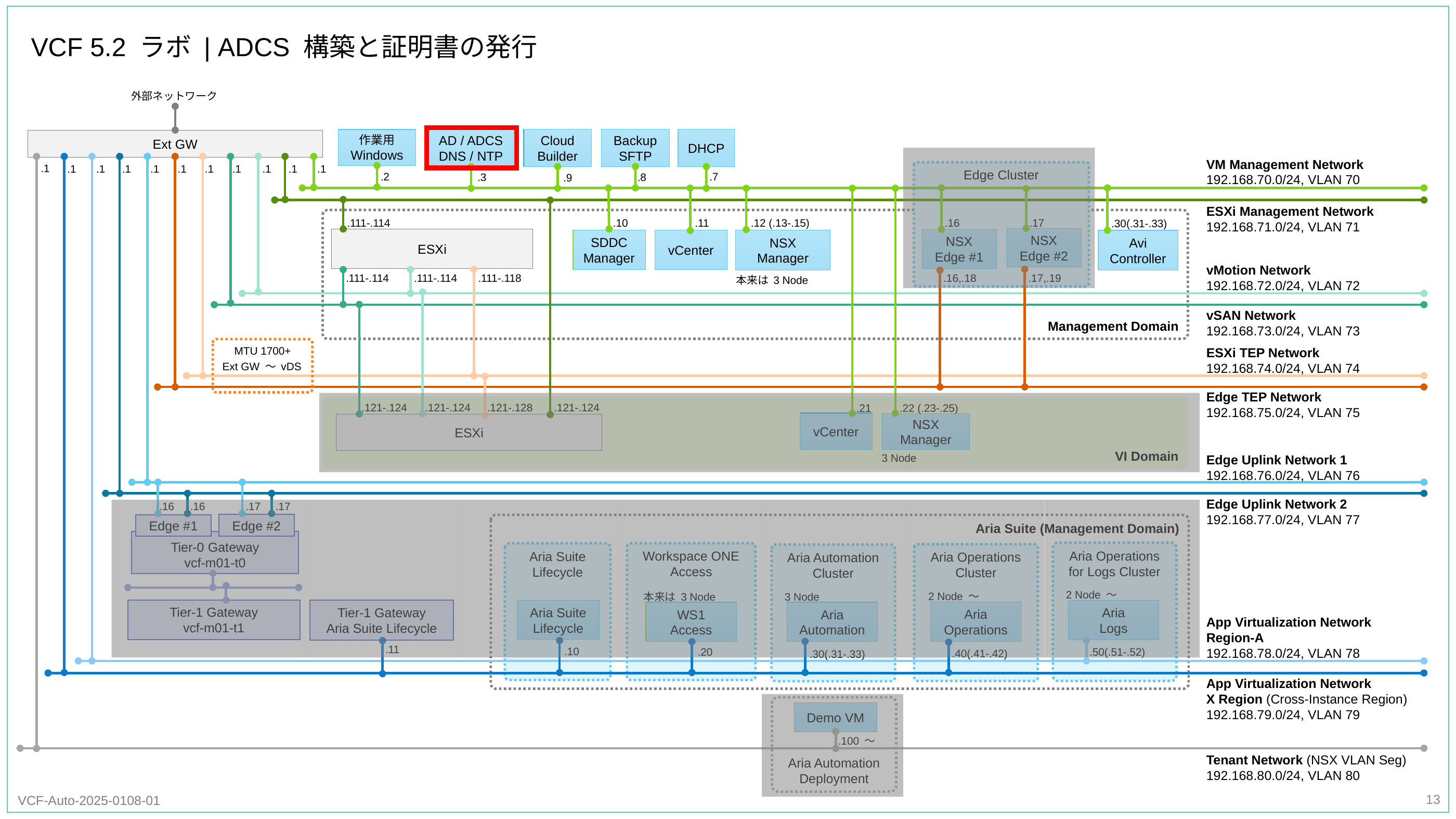

# VCF 5.2 ラボ | ADCS 構築と証明書の発行

13